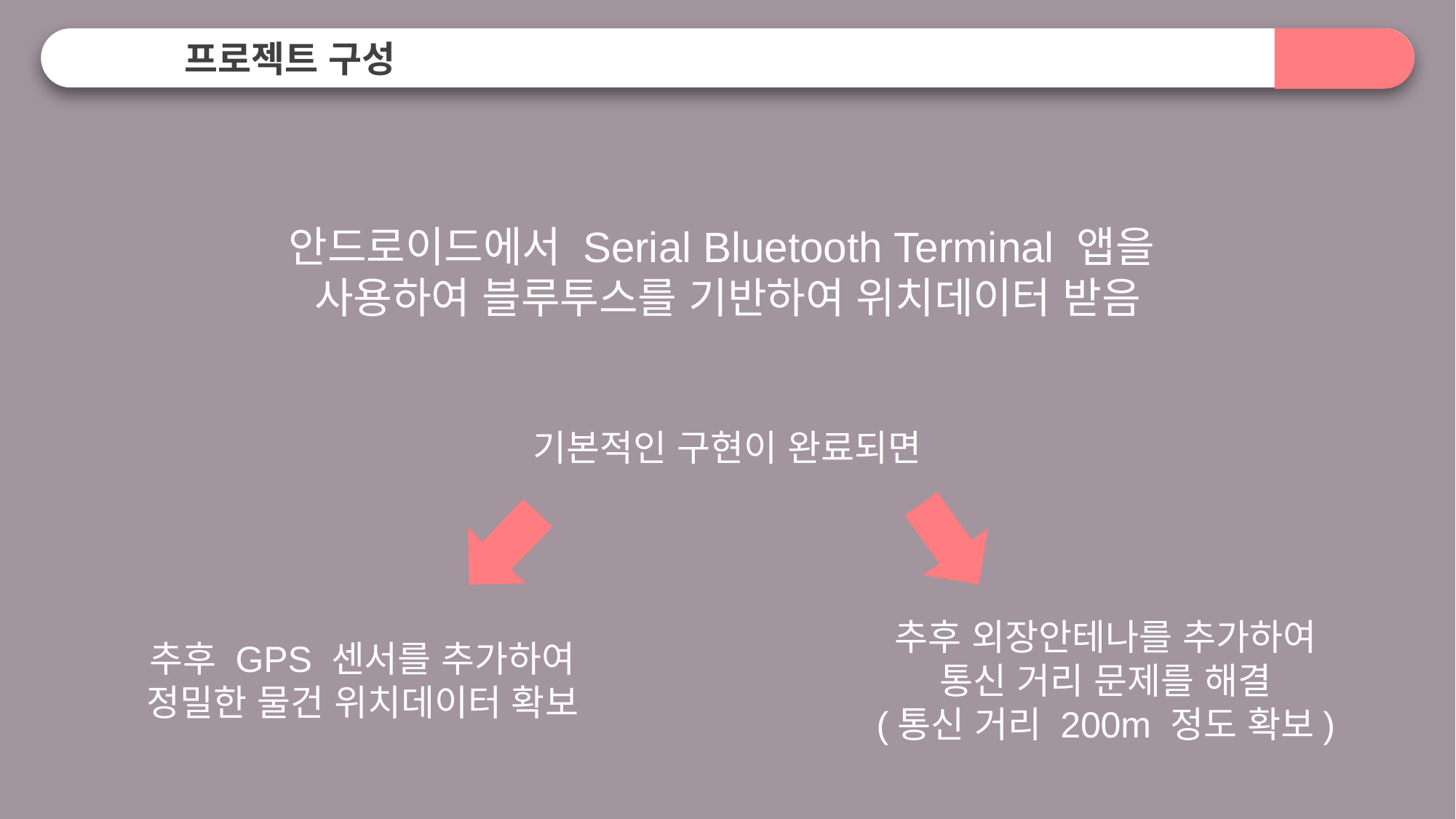

프로젝트 구성
안드로이드에서 Serial Bluetooth Terminal 앱을
사용하여 블루투스를 기반하여 위치데이터 받음
기본적인 구현이 완료되면

추후 외장안테나를 추가하여
통신 거리 문제를 해결
(통신 거리 200m 정도 확보)
추후 GPS 센서를 추가하여
정밀한 물건 위치데이터 확보